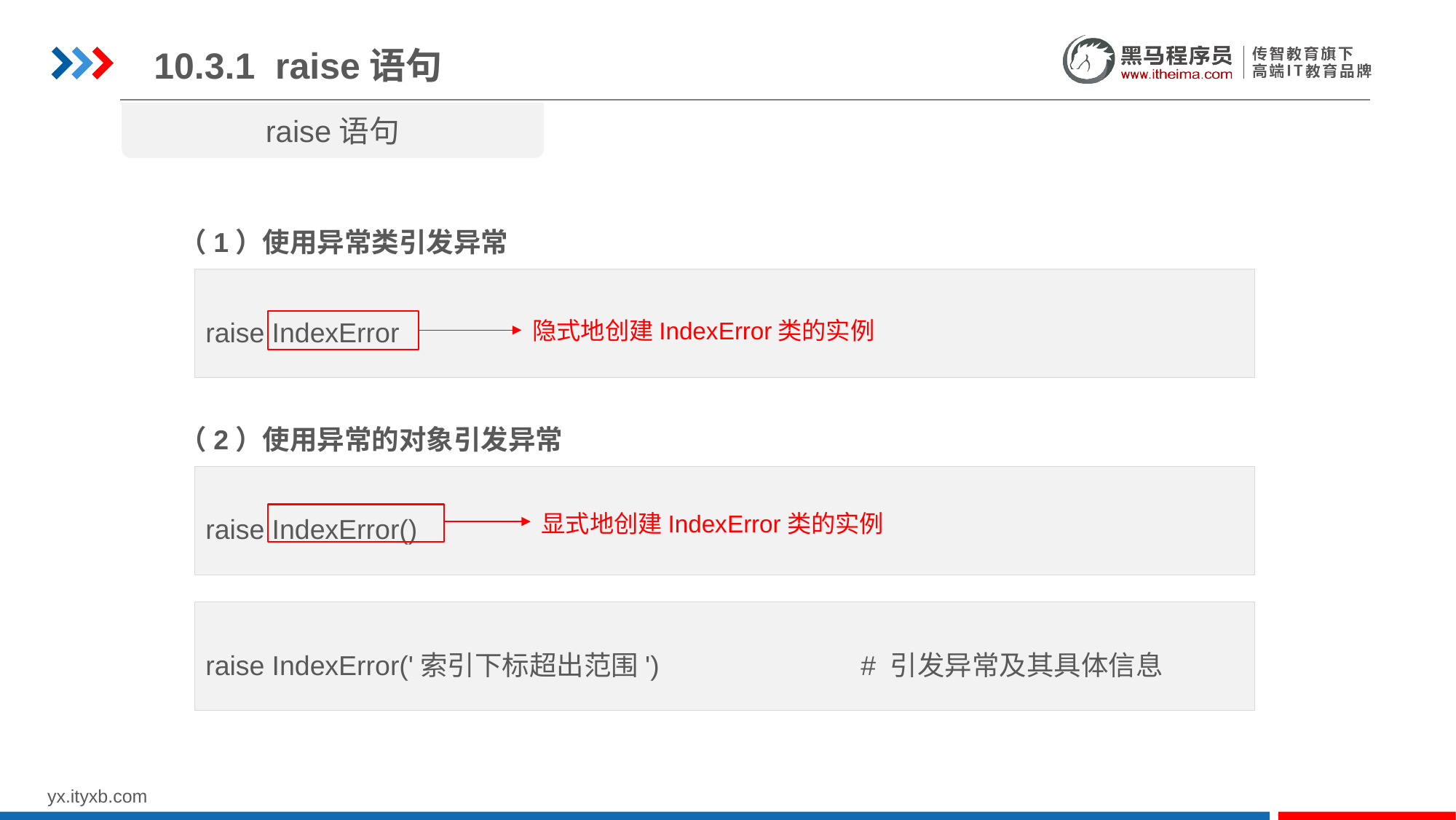

10.3.1  raise语句

raise语句
（1）使用异常类引发异常
raise IndexError
隐式地创建IndexError类的实例

（2）使用异常的对象引发异常
raise IndexError()
显式地创建IndexError类的实例

raise IndexError('索引下标超出范围')              	# 引发异常及其具体信息